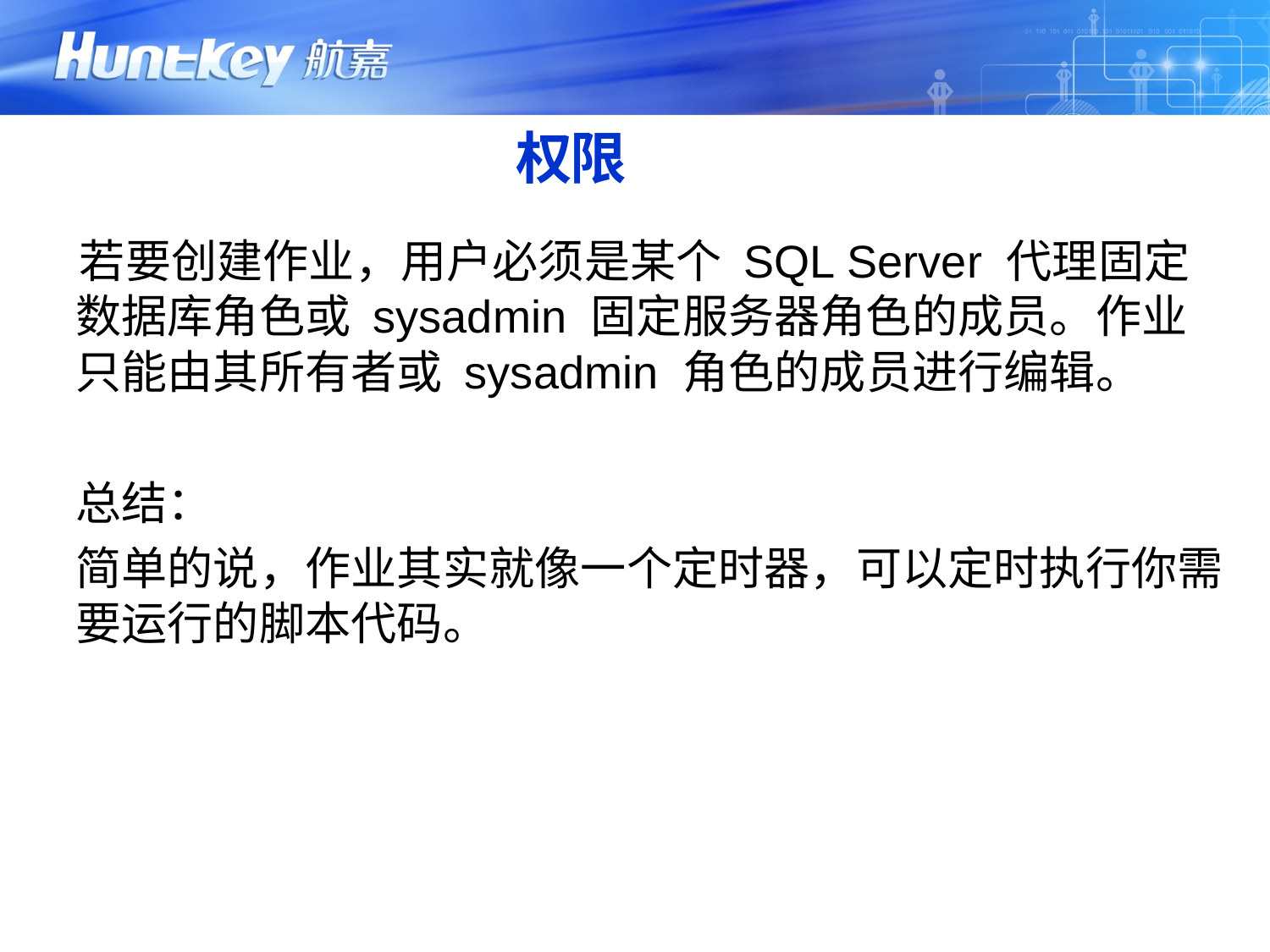

# 权限
   若要创建作业，用户必须是某个 SQL Server 代理固定数据库角色或 sysadmin 固定服务器角色的成员。作业只能由其所有者或 sysadmin 角色的成员进行编辑。

	总结：
	简单的说，作业其实就像一个定时器，可以定时执行你需要运行的脚本代码。